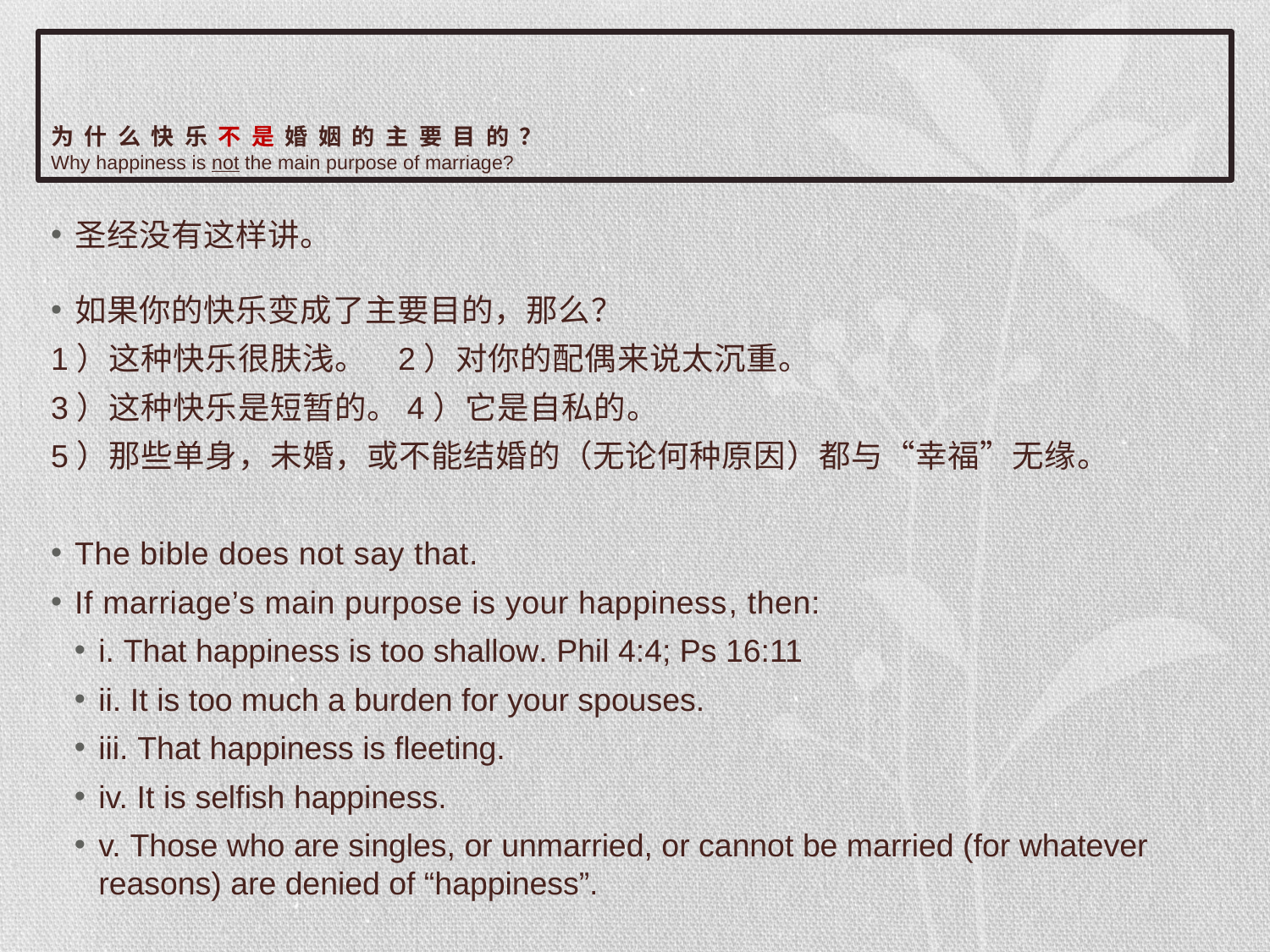

# 为什么快乐不是婚姻的主要目的？ Why happiness is not the main purpose of marriage?
圣经没有这样讲。
如果你的快乐变成了主要目的，那么？
1）这种快乐很肤浅。   2）对你的配偶来说太沉重。
3）这种快乐是短暂的。4）它是自私的。
5）那些单身，未婚，或不能结婚的（无论何种原因）都与“幸福”无缘。

The bible does not say that.
If marriage’s main purpose is your happiness, then:
i. That happiness is too shallow. Phil 4:4; Ps 16:11
ii. It is too much a burden for your spouses.
iii. That happiness is fleeting.
iv. It is selfish happiness.
v. Those who are singles, or unmarried, or cannot be married (for whatever reasons) are denied of “happiness”.